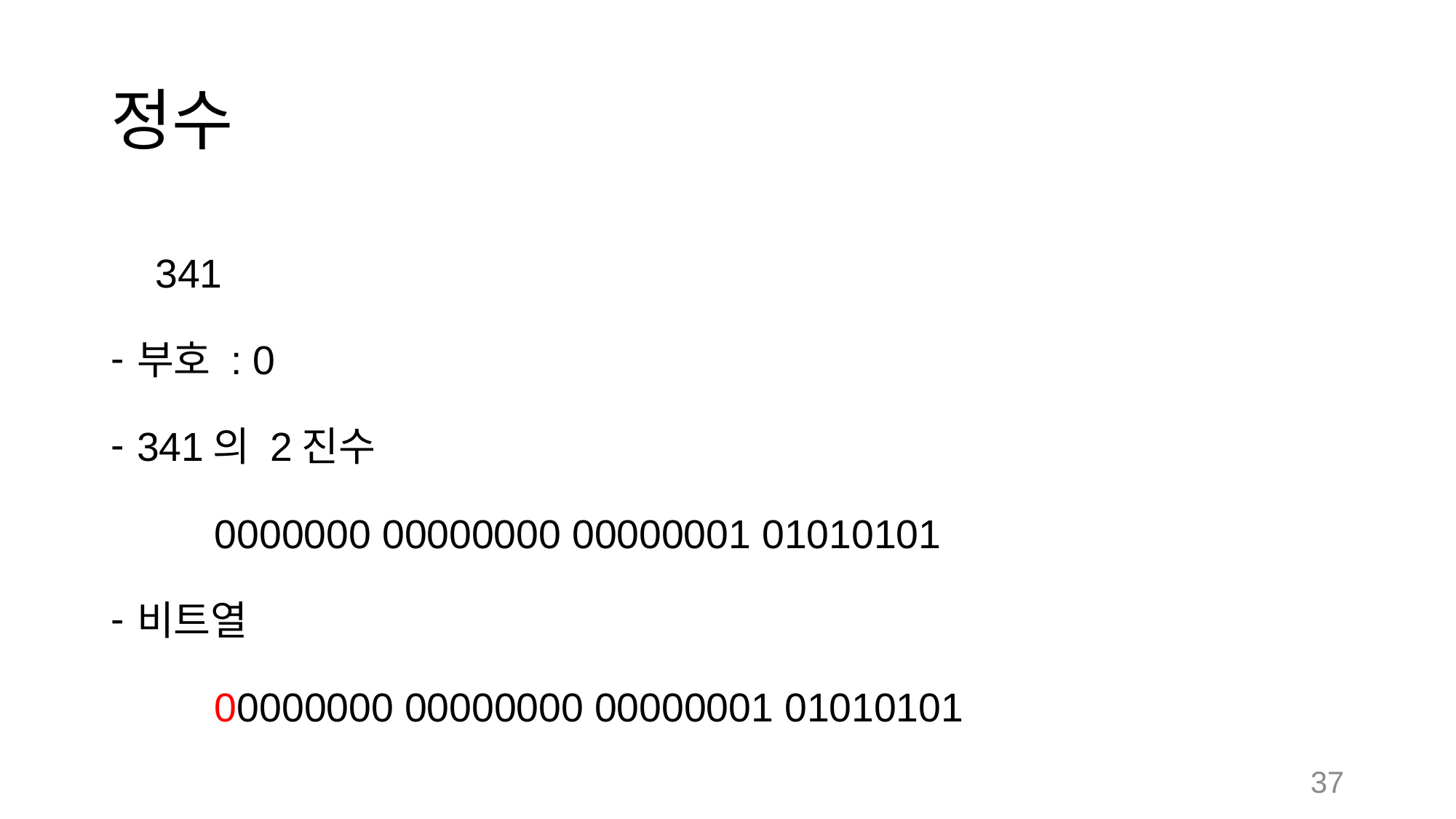

# 정수
    341
부호 : 0
341의 2진수
	0000000 00000000 00000001 01010101
비트열
	00000000 00000000 00000001 01010101

37